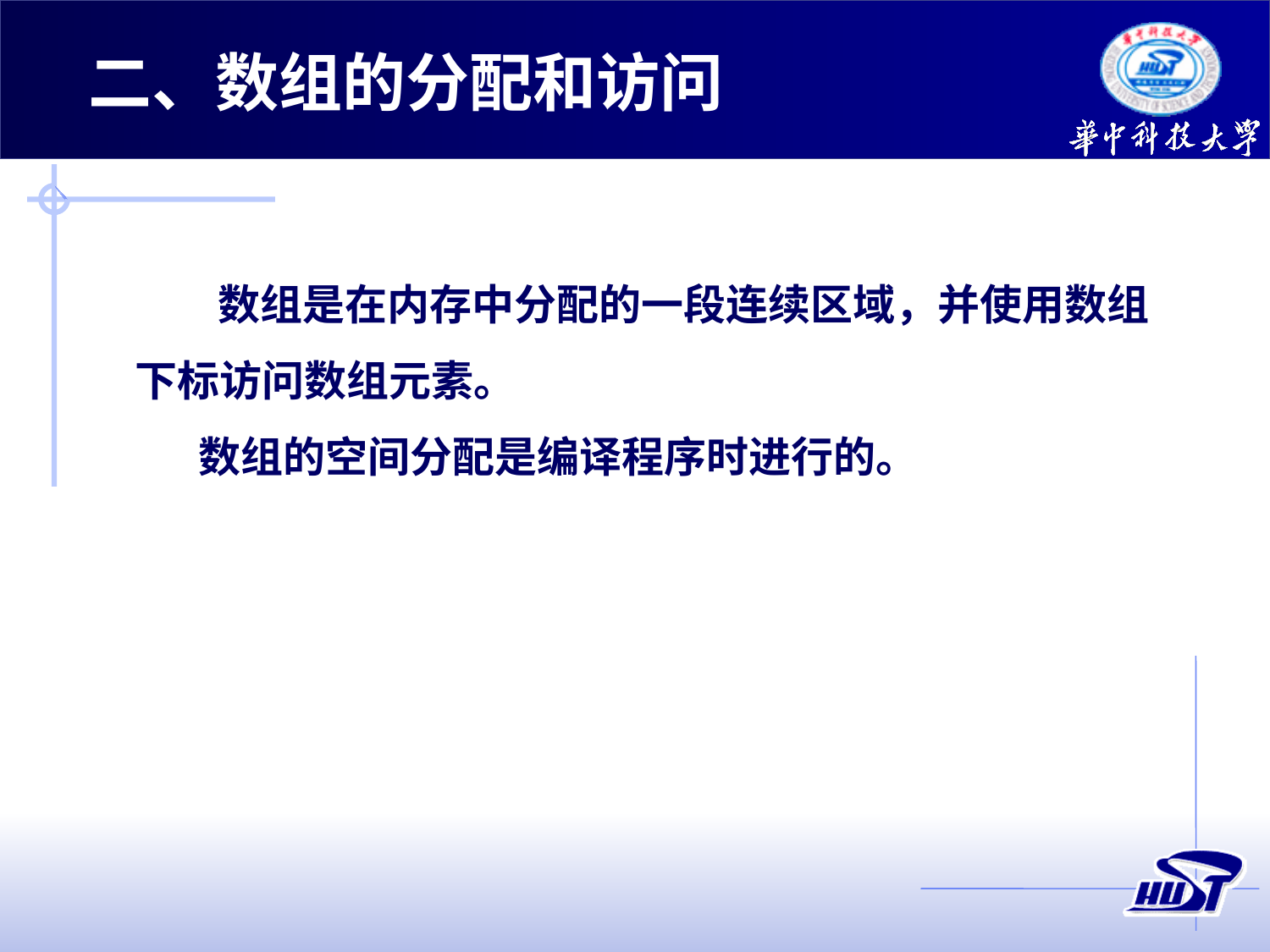

二、数组的分配和访问
 数组是在内存中分配的一段连续区域，并使用数组下标访问数组元素。
数组的空间分配是编译程序时进行的。